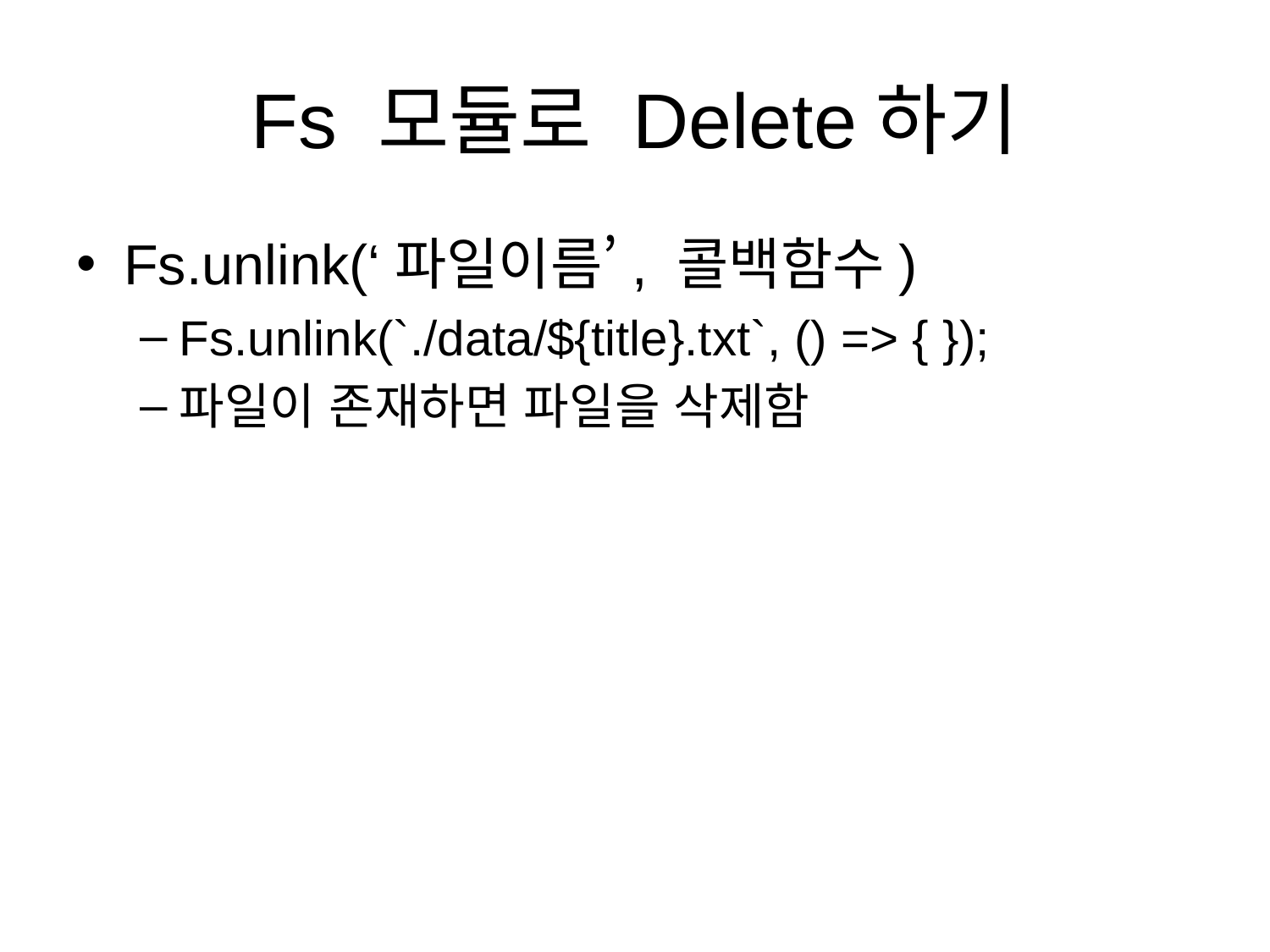

# Fs 모듈로 Delete하기
Fs.unlink(‘파일이름’, 콜백함수)
Fs.unlink(`./data/${title}.txt`, () => { });
파일이 존재하면 파일을 삭제함